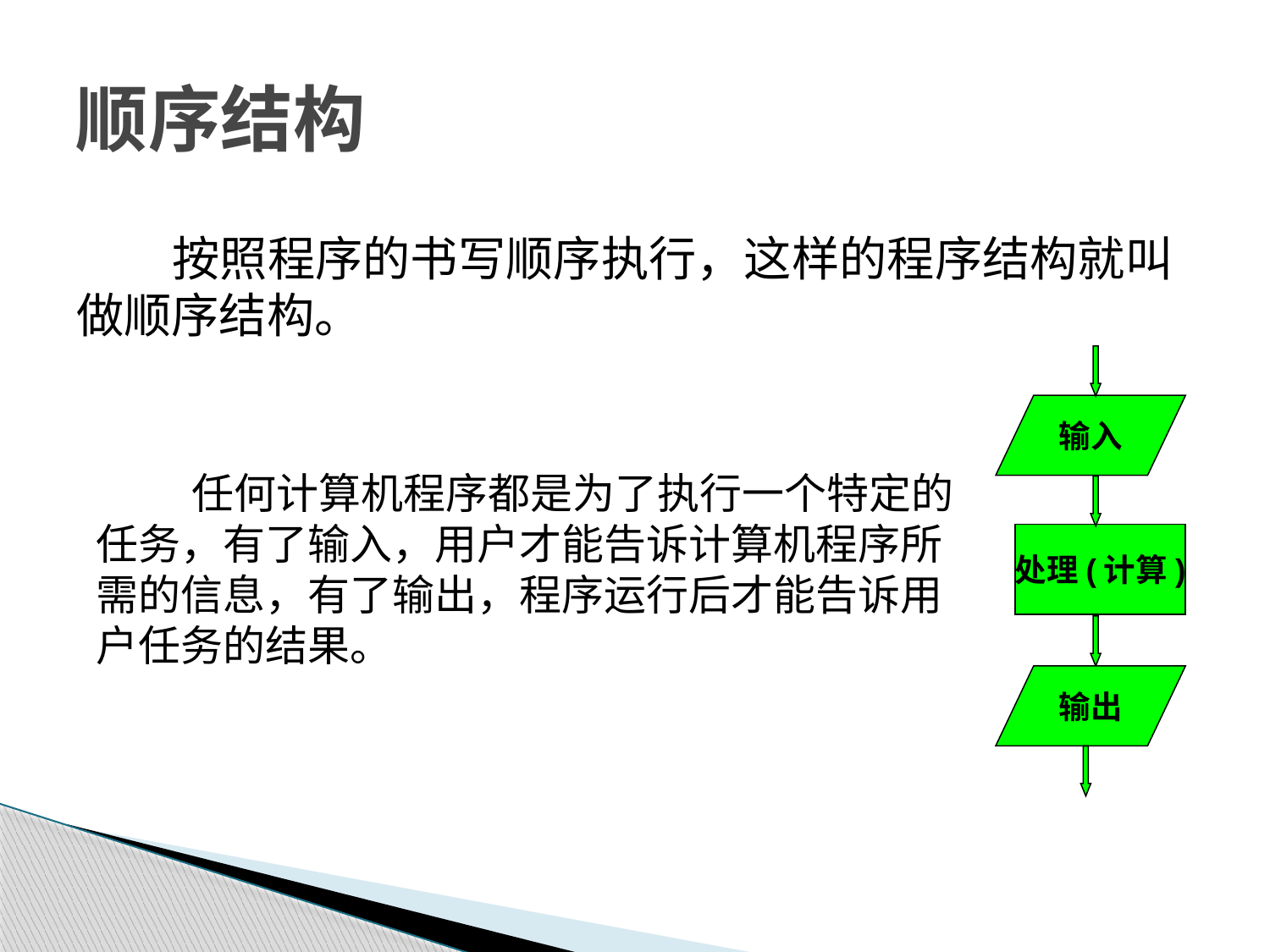

# 顺序结构
        按照程序的书写顺序执行，这样的程序结构就叫做顺序结构。

输入

处理(计算)

输出

         任何计算机程序都是为了执行一个特定的任务，有了输入，用户才能告诉计算机程序所需的信息，有了输出，程序运行后才能告诉用户任务的结果。